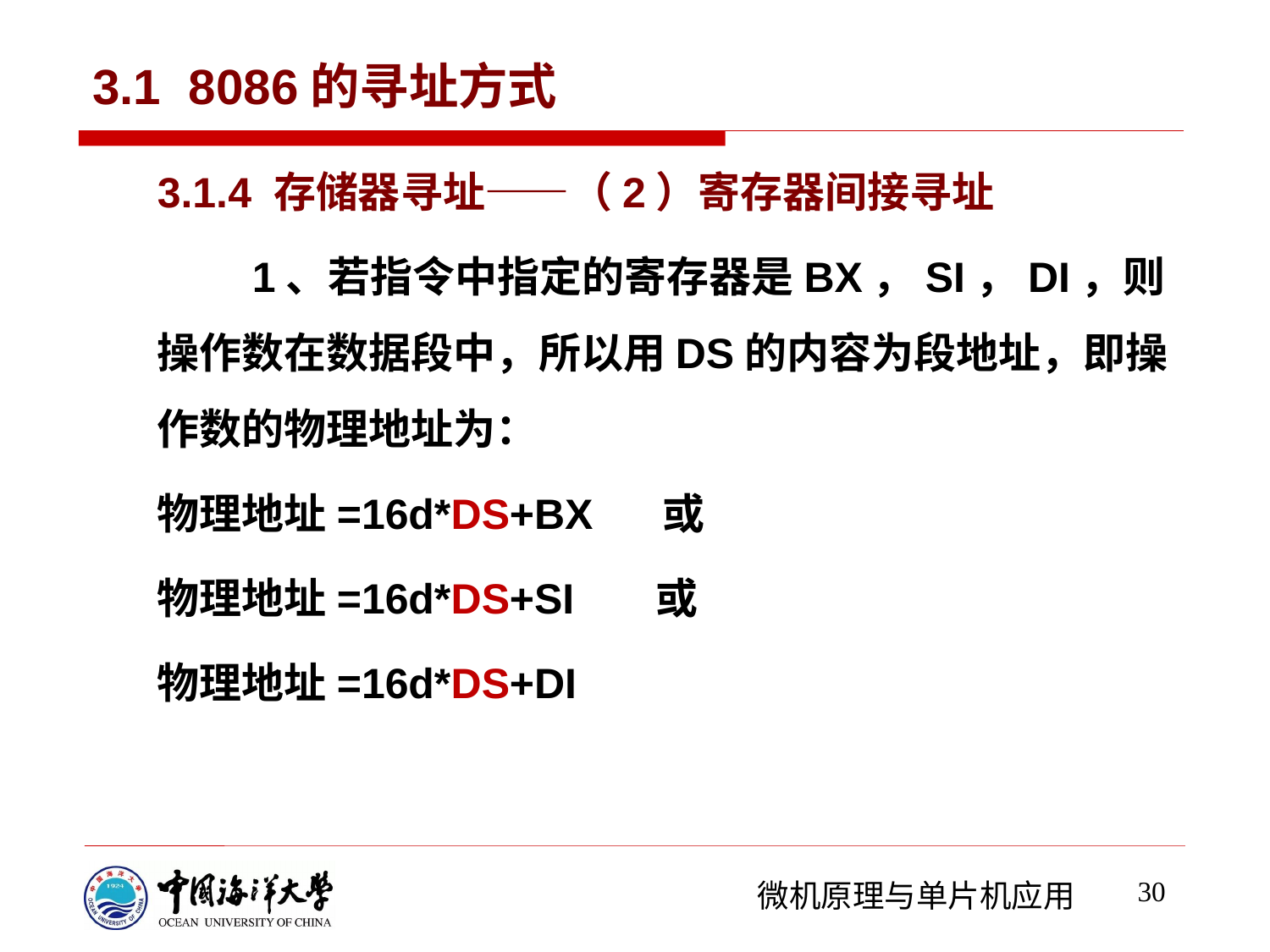

# 3.1  8086的寻址方式
3.1.4 存储器寻址——（2）寄存器间接寻址
        1、若指令中指定的寄存器是BX，SI，DI，则操作数在数据段中，所以用DS的内容为段地址，即操作数的物理地址为：
物理地址=16d*DS+BX     或
物理地址=16d*DS+SI      或
物理地址=16d*DS+DI

30